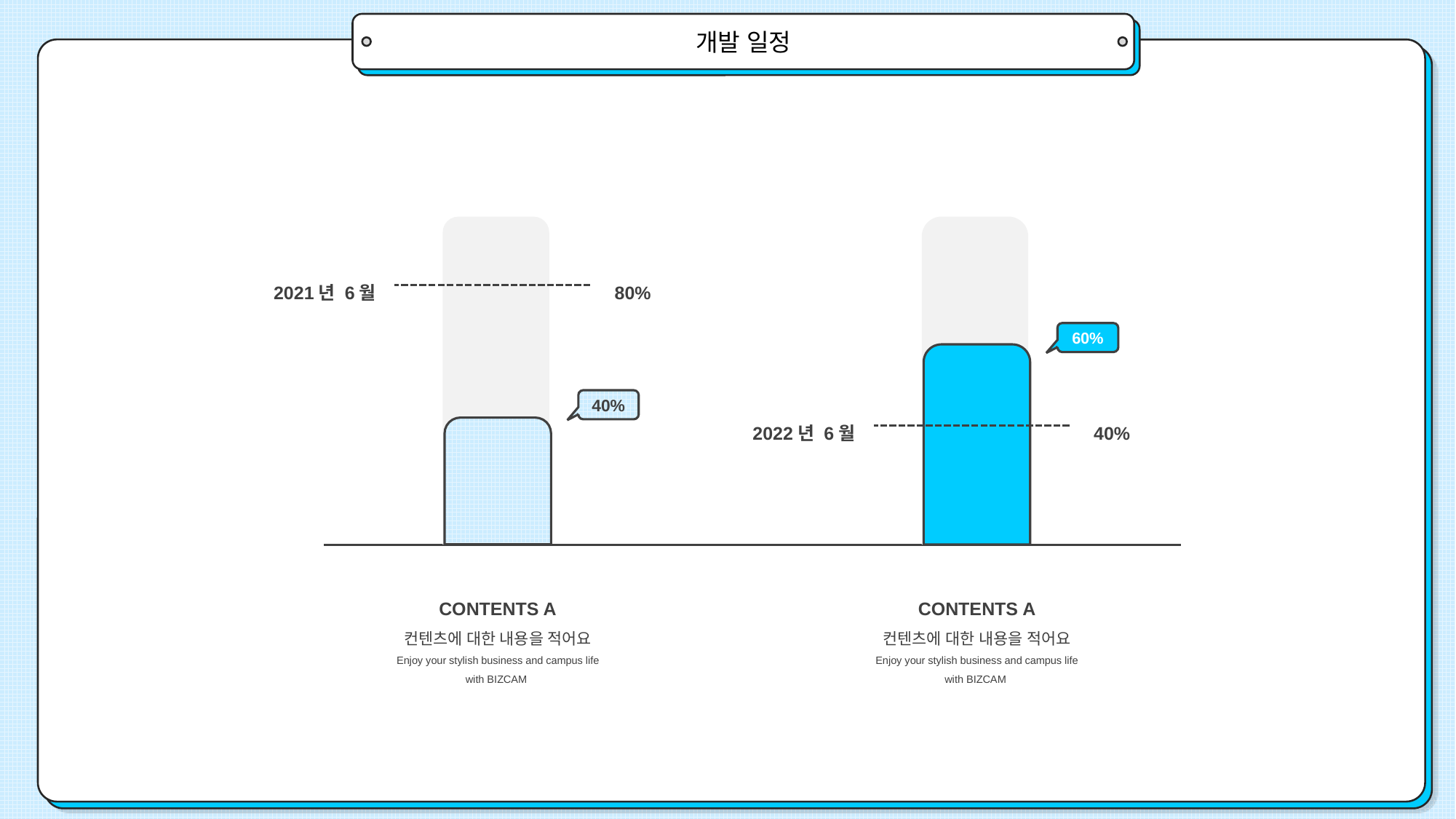

개발 일정

2021년 6월
80%
60%

40%
2022년 6월
40%

CONTENTS A
컨텐츠에 대한 내용을 적어요
Enjoy your stylish business and campus life with BIZCAM
CONTENTS A
컨텐츠에 대한 내용을 적어요
Enjoy your stylish business and campus life with BIZCAM